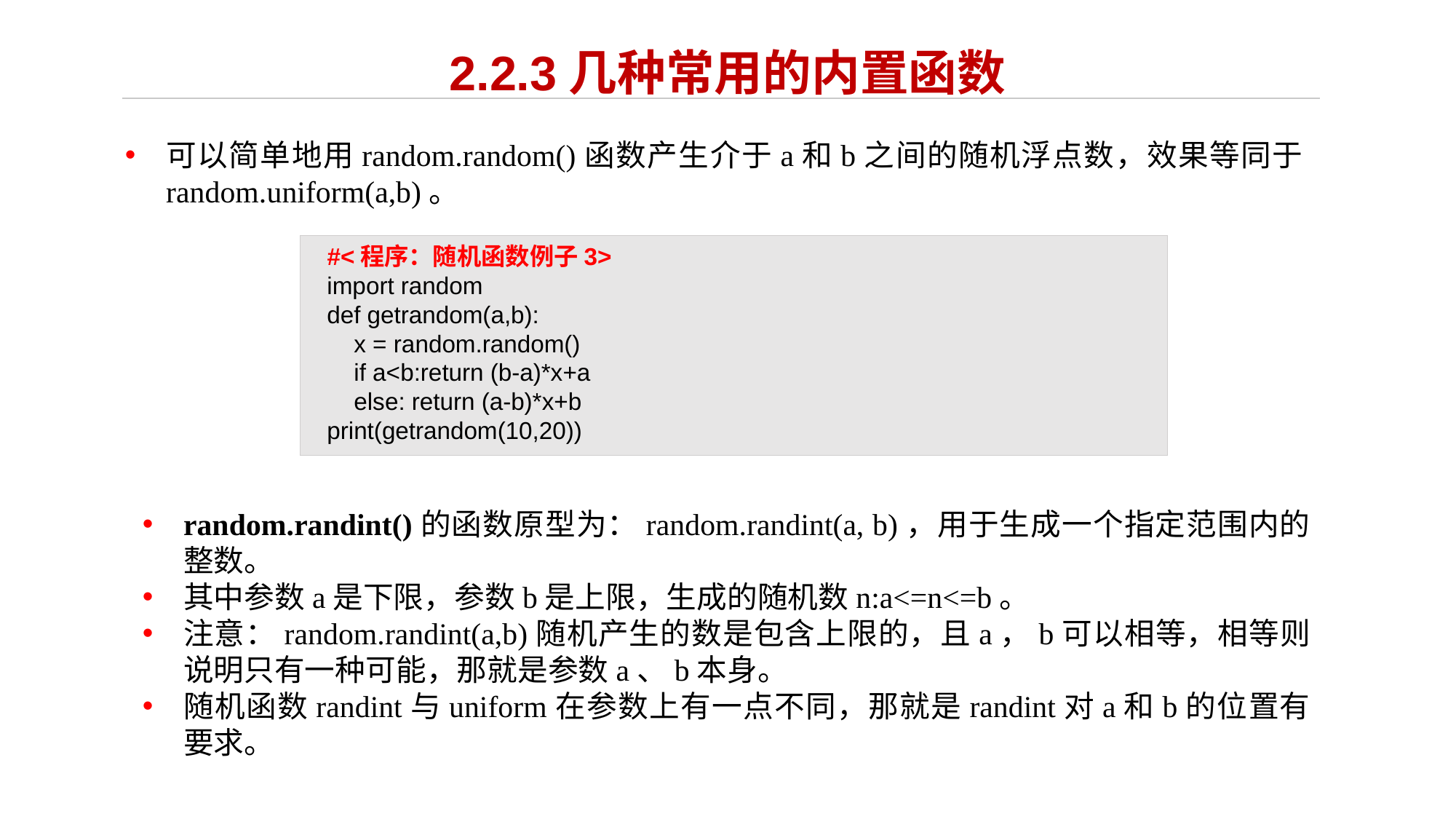

# 2.2.3几种常用的内置函数
可以简单地用random.random()函数产生介于a和b之间的随机浮点数，效果等同于random.uniform(a,b)。
#<程序：随机函数例子3>
import random
def getrandom(a,b):
    x = random.random()
    if a<b:return (b-a)*x+a
    else: return (a-b)*x+b
print(getrandom(10,20))
random.randint()的函数原型为：random.randint(a, b)，用于生成一个指定范围内的整数。
其中参数a是下限，参数b是上限，生成的随机数n:a<=n<=b。
注意：random.randint(a,b)随机产生的数是包含上限的，且a，b可以相等，相等则说明只有一种可能，那就是参数a、b本身。
随机函数randint与uniform在参数上有一点不同，那就是randint对a和b的位置有要求。